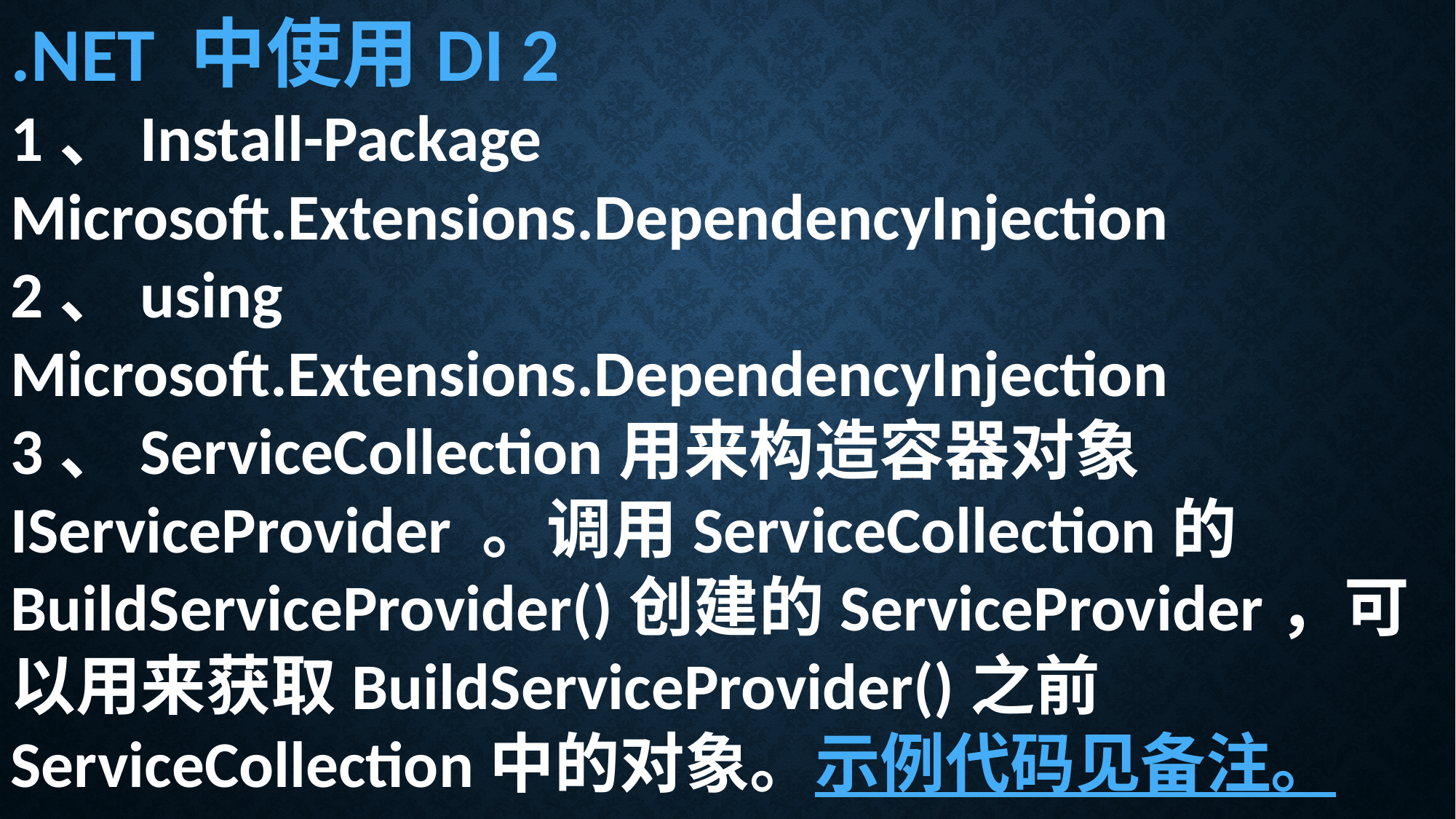

.NET 中使用DI 2
1、Install-Package Microsoft.Extensions.DependencyInjection
2、using Microsoft.Extensions.DependencyInjection
3、ServiceCollection用来构造容器对象IServiceProvider 。调用ServiceCollection的BuildServiceProvider()创建的ServiceProvider，可以用来获取BuildServiceProvider()之前ServiceCollection中的对象。示例代码见备注。